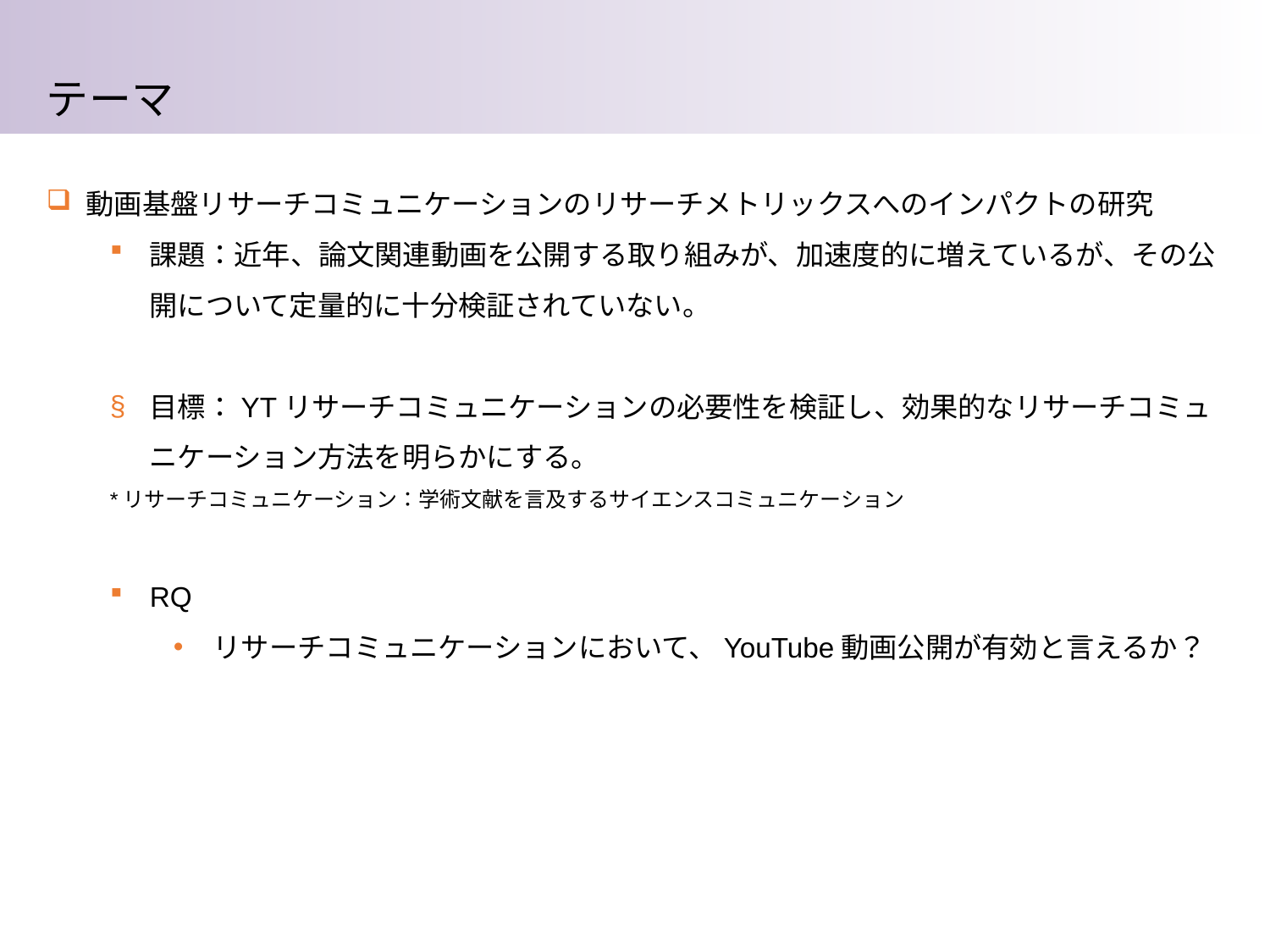

テーマ
動画基盤リサーチコミュニケーションのリサーチメトリックスへのインパクトの研究
課題：近年、論文関連動画を公開する取り組みが、加速度的に増えているが、その公開について定量的に十分検証されていない。

目標：YTリサーチコミュニケーションの必要性を検証し、効果的なリサーチコミュニケーション方法を明らかにする。
*リサーチコミュニケーション：学術文献を言及するサイエンスコミュニケーション

RQ
リサーチコミュニケーションにおいて、YouTube動画公開が有効と言えるか？